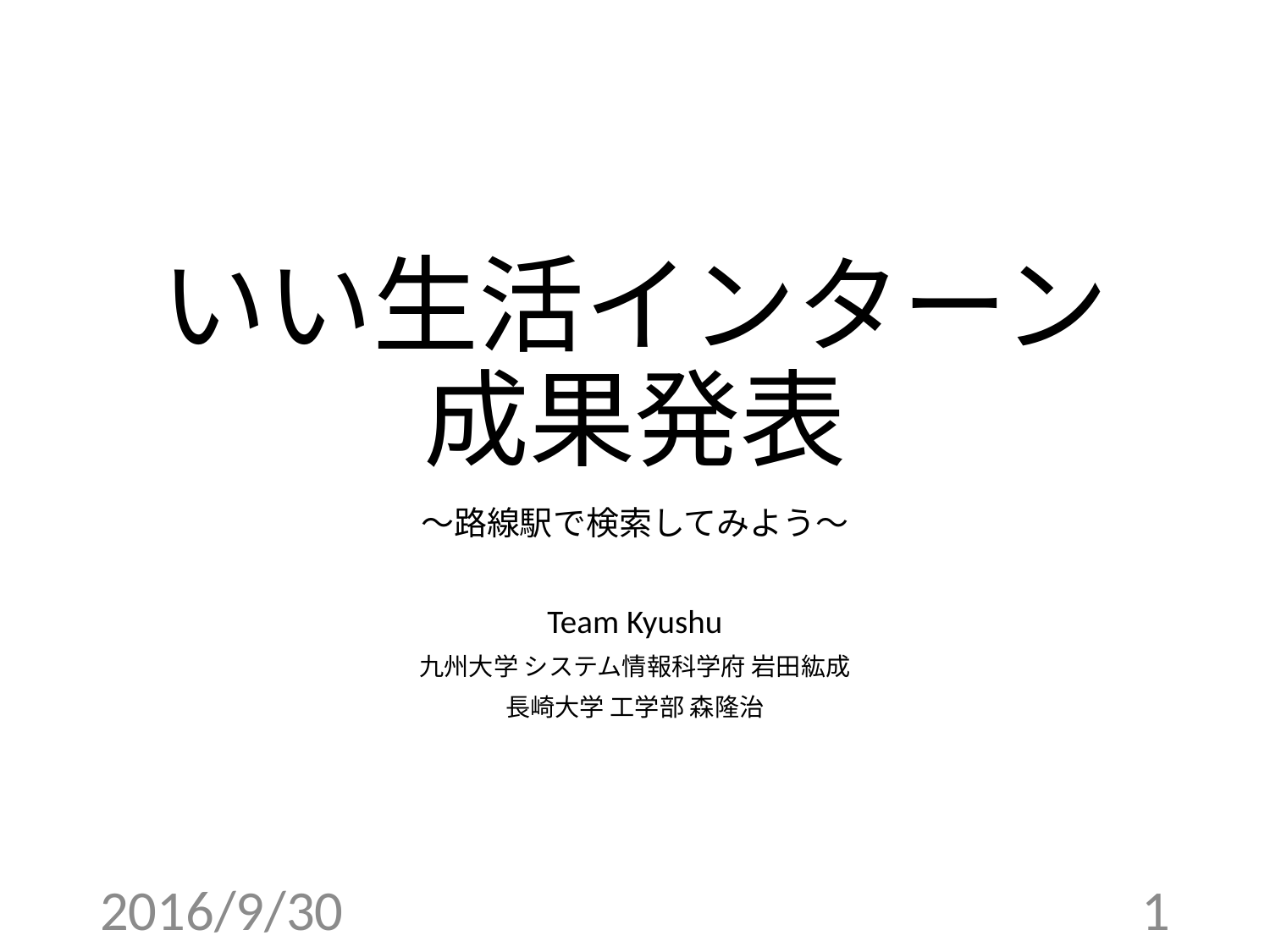

# いい生活インターン 成果発表
～路線駅で検索してみよう～

Team Kyushu
九州大学 システム情報科学府 岩田紘成
長崎大学 工学部 森隆治

2016/9/30
1